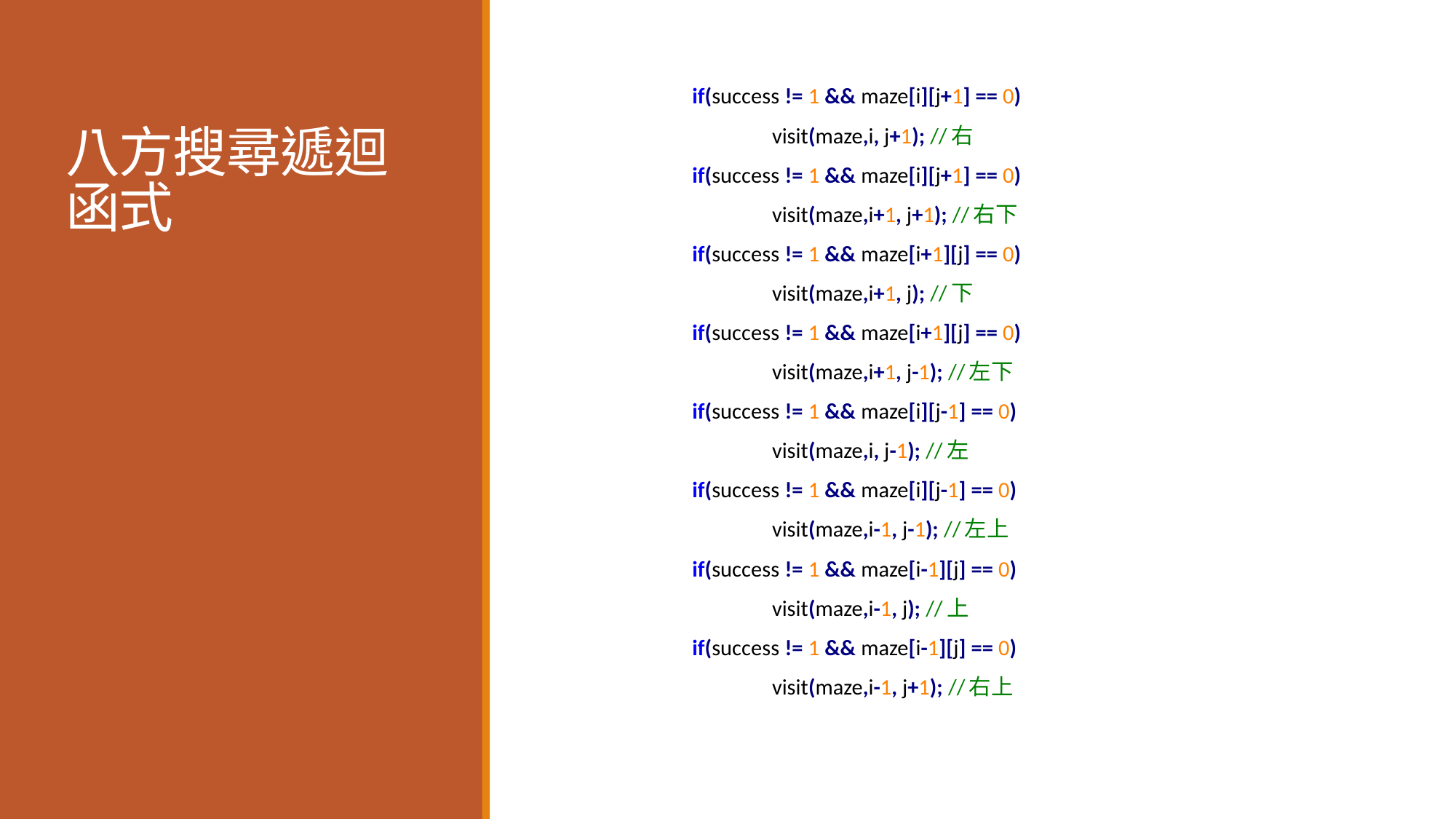

# 八方搜尋遞迴 函式
if(success != 1 && maze[i][j+1] == 0)
		visit(maze,i, j+1); //右
if(success != 1 && maze[i][j+1] == 0)
		visit(maze,i+1, j+1); //右下
if(success != 1 && maze[i+1][j] == 0)
		visit(maze,i+1, j); //下
if(success != 1 && maze[i+1][j] == 0)
		visit(maze,i+1, j-1); //左下
if(success != 1 && maze[i][j-1] == 0)
		visit(maze,i, j-1); //左
if(success != 1 && maze[i][j-1] == 0)
		visit(maze,i-1, j-1); //左上
if(success != 1 && maze[i-1][j] == 0)
		visit(maze,i-1, j); //上
if(success != 1 && maze[i-1][j] == 0)
		visit(maze,i-1, j+1); //右上